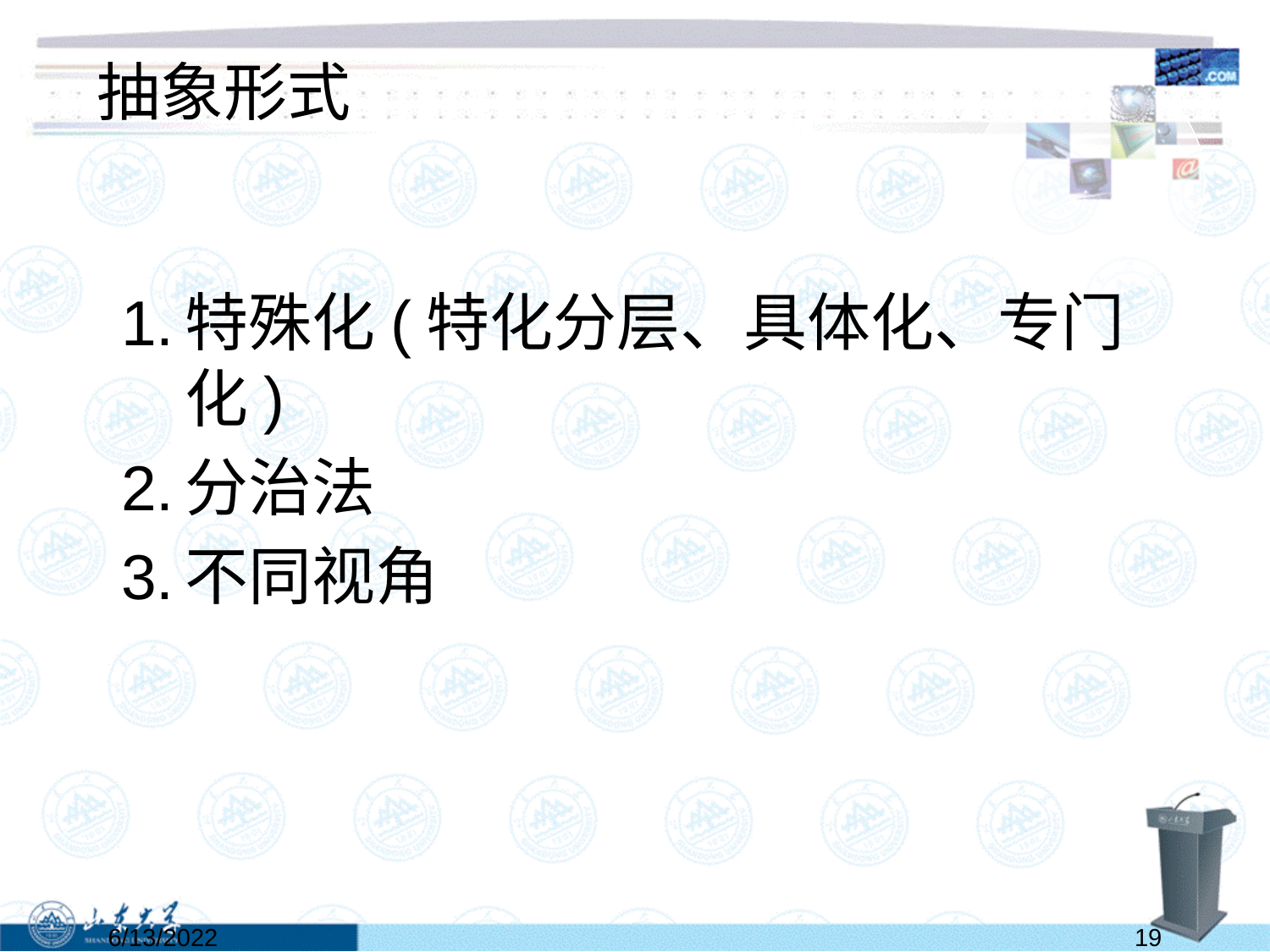

# 抽象形式
特殊化(特化分层、具体化、专门化)
分治法
不同视角

6/13/2022
19